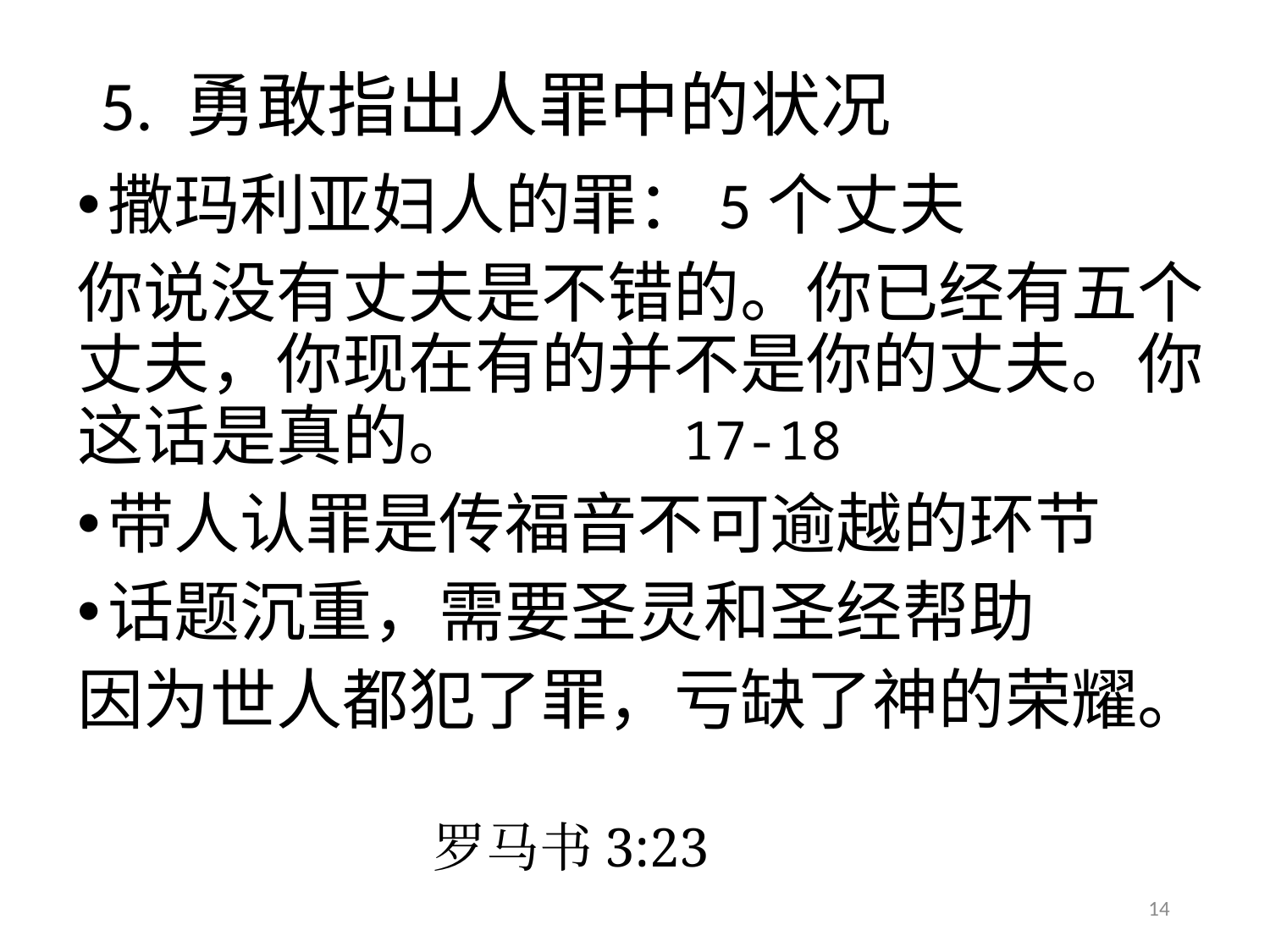

# 5. 勇敢指出人罪中的状况
撒玛利亚妇人的罪：5个丈夫
你说没有丈夫是不错的。你已经有五个丈夫，你现在有的并不是你的丈夫。你这话是真的。             17-18
带人认罪是传福音不可逾越的环节
话题沉重，需要圣灵和圣经帮助
因为世人都犯了罪，亏缺了神的荣耀。
                        罗马书3:23
14